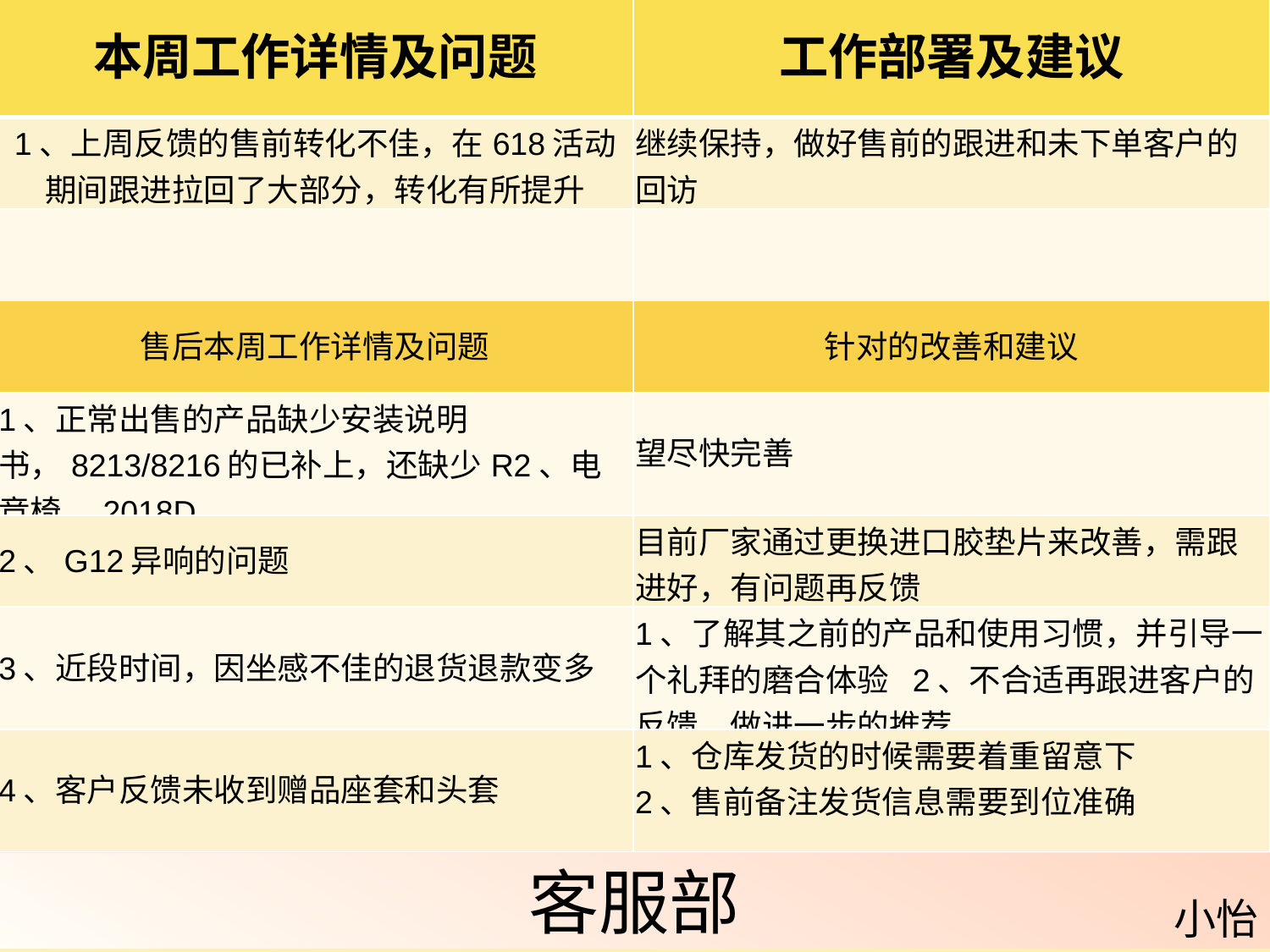

| 本周工作详情及问题 | 工作部署及建议 |
| --- | --- |
| 1、上周反馈的售前转化不佳，在618活动期间跟进拉回了大部分，转化有所提升 | 继续保持，做好售前的跟进和未下单客户的回访 |
|  |  |
| 售后本周工作详情及问题 | 针对的改善和建议 |
| 1、正常出售的产品缺少安装说明书，8213/8216的已补上，还缺少R2、电竞椅、2018D | 望尽快完善 |
| 2、G12异响的问题 | 目前厂家通过更换进口胶垫片来改善，需跟进好，有问题再反馈 |
| 3、近段时间，因坐感不佳的退货退款变多 | 1、了解其之前的产品和使用习惯，并引导一个礼拜的磨合体验 2、不合适再跟进客户的反馈，做进一步的推荐 |
| 4、客户反馈未收到赠品座套和头套 | 1、仓库发货的时候需要着重留意下 2、售前备注发货信息需要到位准确 |
客服部
小怡